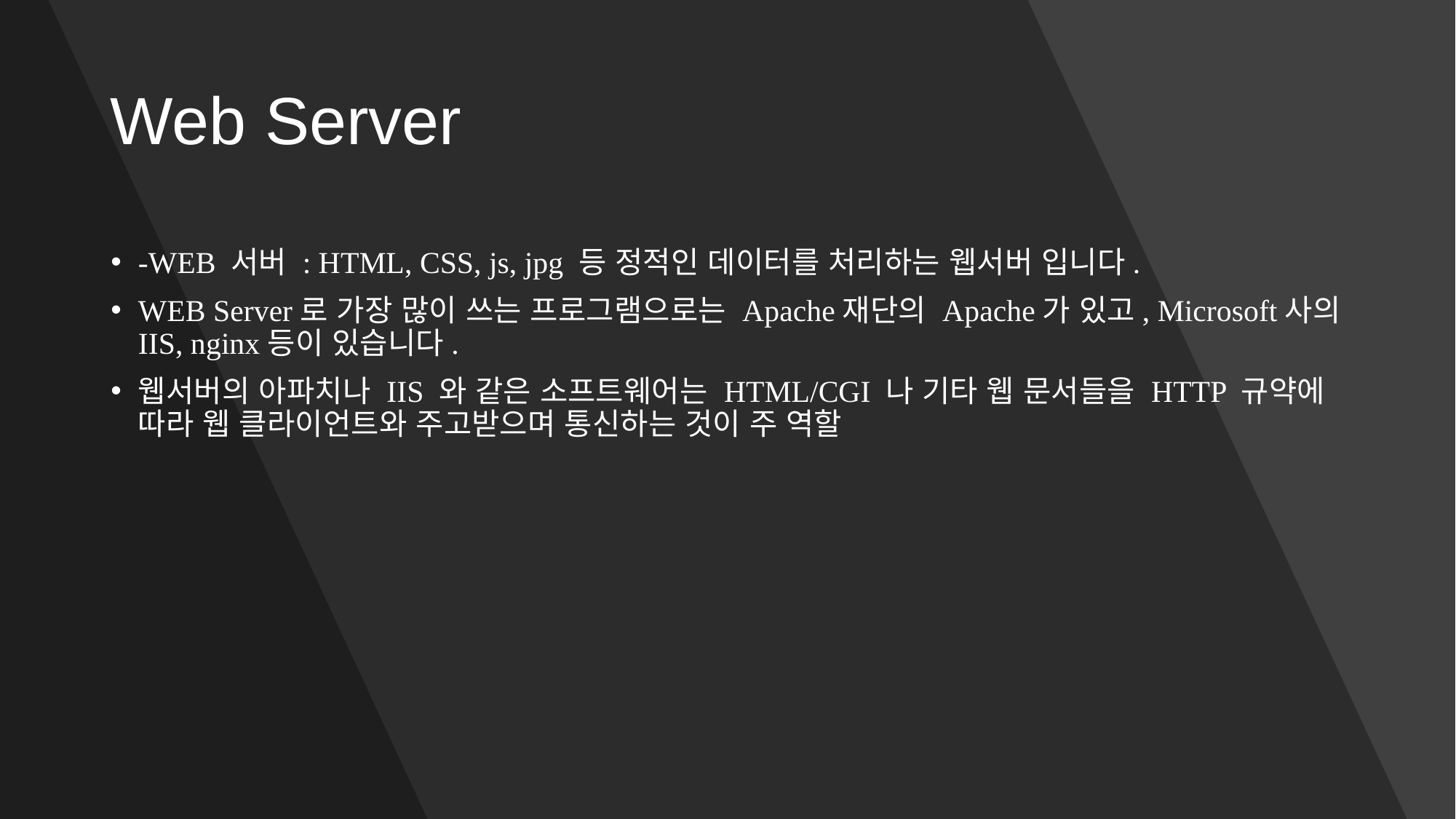

# Web Server
-WEB 서버 : HTML, CSS, js, jpg 등 정적인 데이터를 처리하는 웹서버 입니다.
WEB Server로 가장 많이 쓰는 프로그램으로는 Apache재단의 Apache가 있고, Microsoft사의 IIS, nginx등이 있습니다.
웹서버의 아파치나 IIS 와 같은 소프트웨어는 HTML/CGI 나 기타 웹 문서들을 HTTP 규약에 따라 웹 클라이언트와 주고받으며 통신하는 것이 주 역할